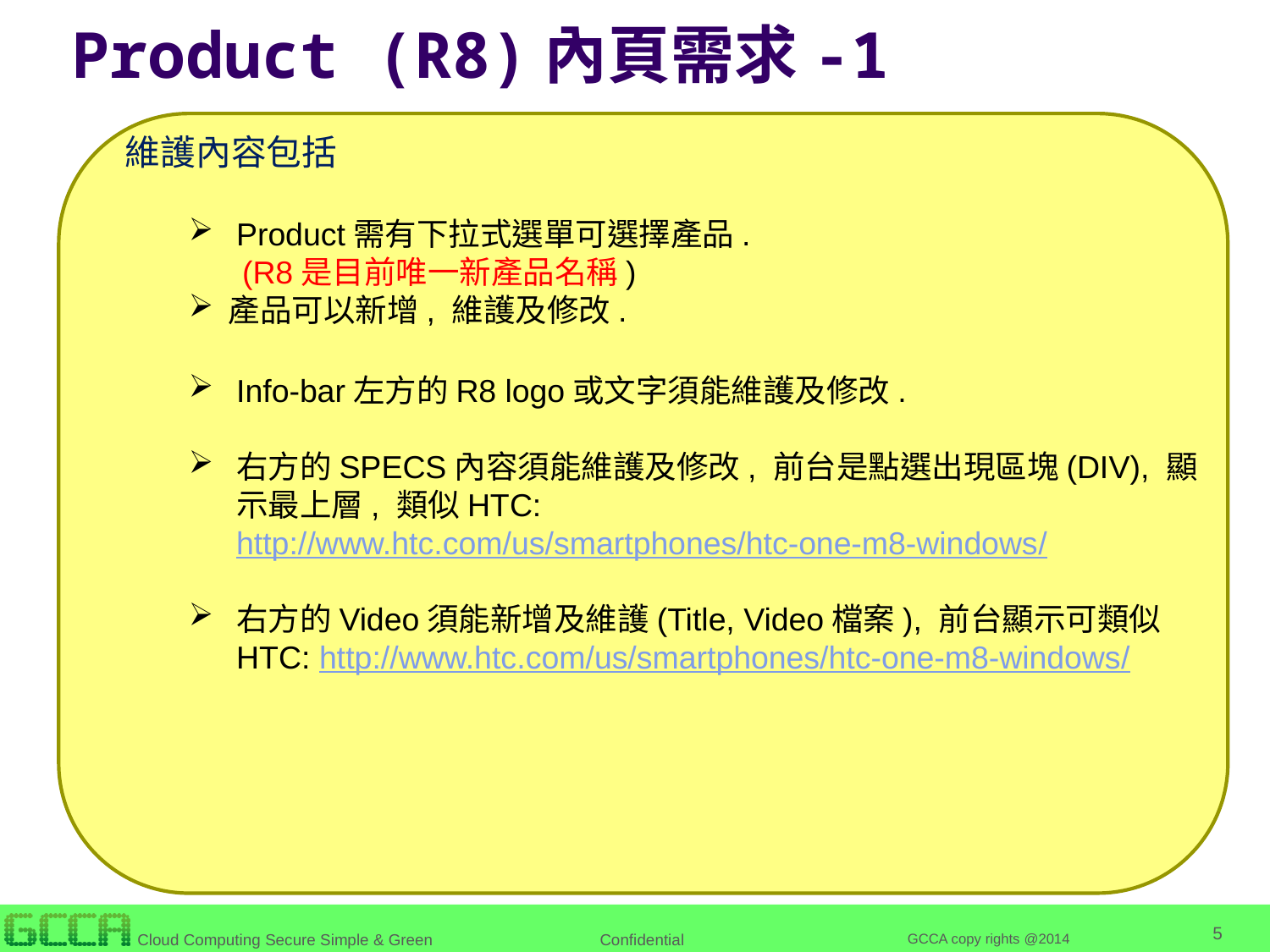

Product (R8)內頁需求-1

維護內容包括

Product需有下拉式選單可選擇產品.
      (R8是目前唯一新產品名稱)
產品可以新增, 維護及修改.

Info-bar左方的R8 logo或文字須能維護及修改.

右方的SPECS內容須能維護及修改, 前台是點選出現區塊(DIV), 顯示最上層, 類似HTC: http://www.htc.com/us/smartphones/htc-one-m8-windows/

右方的Video須能新增及維護(Title, Video檔案), 前台顯示可類似HTC: http://www.htc.com/us/smartphones/htc-one-m8-windows/